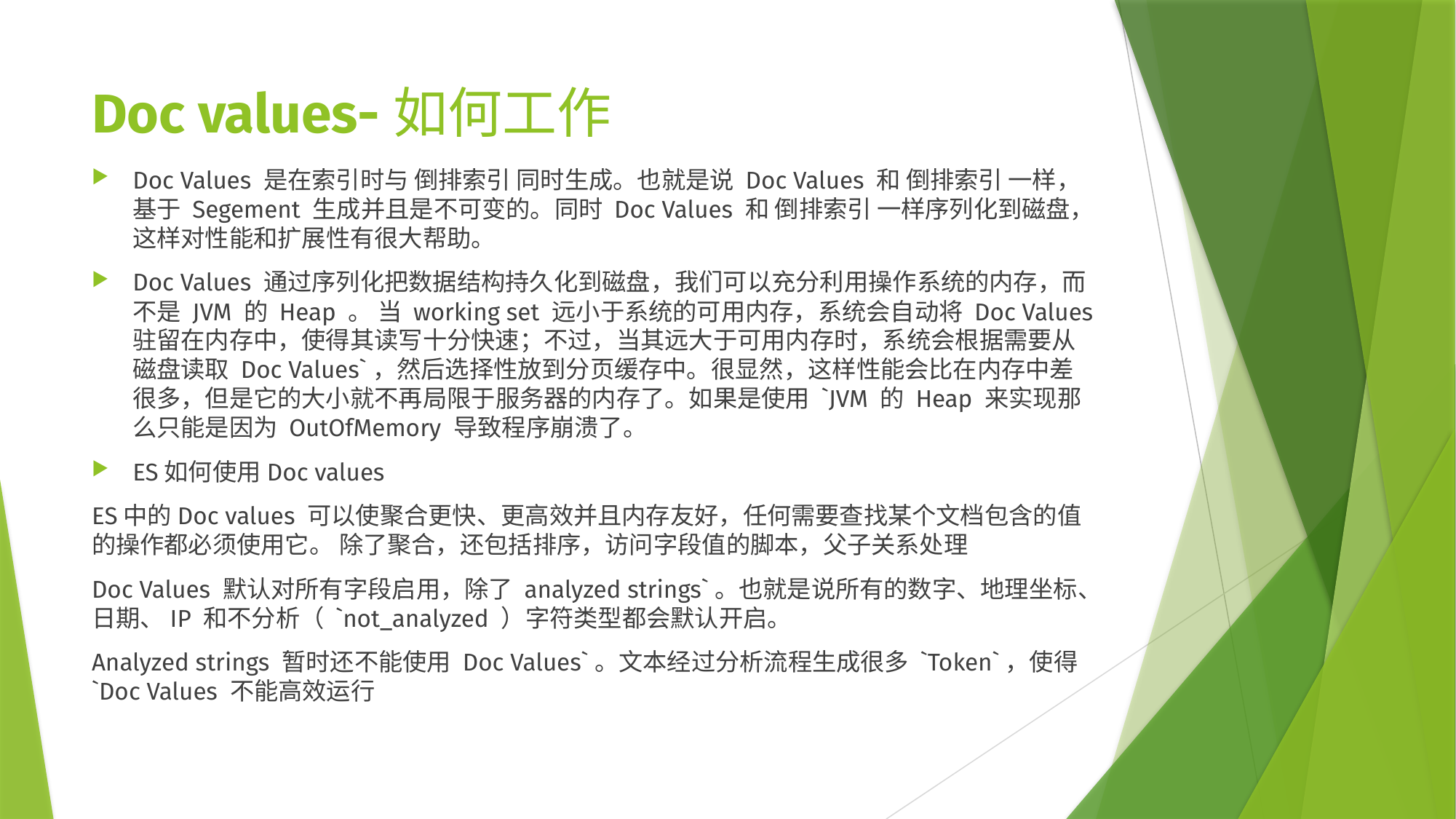

# Doc values-如何工作
Doc Values 是在索引时与 倒排索引 同时生成。也就是说 Doc Values 和 倒排索引 一样，基于 Segement 生成并且是不可变的。同时 Doc Values 和 倒排索引 一样序列化到磁盘，这样对性能和扩展性有很大帮助。
Doc Values 通过序列化把数据结构持久化到磁盘，我们可以充分利用操作系统的内存，而不是 JVM 的 Heap 。 当 working set 远小于系统的可用内存，系统会自动将 Doc Values 驻留在内存中，使得其读写十分快速；不过，当其远大于可用内存时，系统会根据需要从磁盘读取 Doc Values`，然后选择性放到分页缓存中。很显然，这样性能会比在内存中差很多，但是它的大小就不再局限于服务器的内存了。如果是使用 `JVM 的 Heap 来实现那么只能是因为 OutOfMemory 导致程序崩溃了。
ES如何使用Doc values
ES中的Doc values 可以使聚合更快、更高效并且内存友好，任何需要查找某个文档包含的值的操作都必须使用它。 除了聚合，还包括排序，访问字段值的脚本，父子关系处理
Doc Values 默认对所有字段启用，除了 analyzed strings`。也就是说所有的数字、地理坐标、日期、IP 和不分析（ `not_analyzed ）字符类型都会默认开启。
Analyzed strings 暂时还不能使用 Doc Values`。文本经过分析流程生成很多 `Token`，使得 `Doc Values 不能高效运行